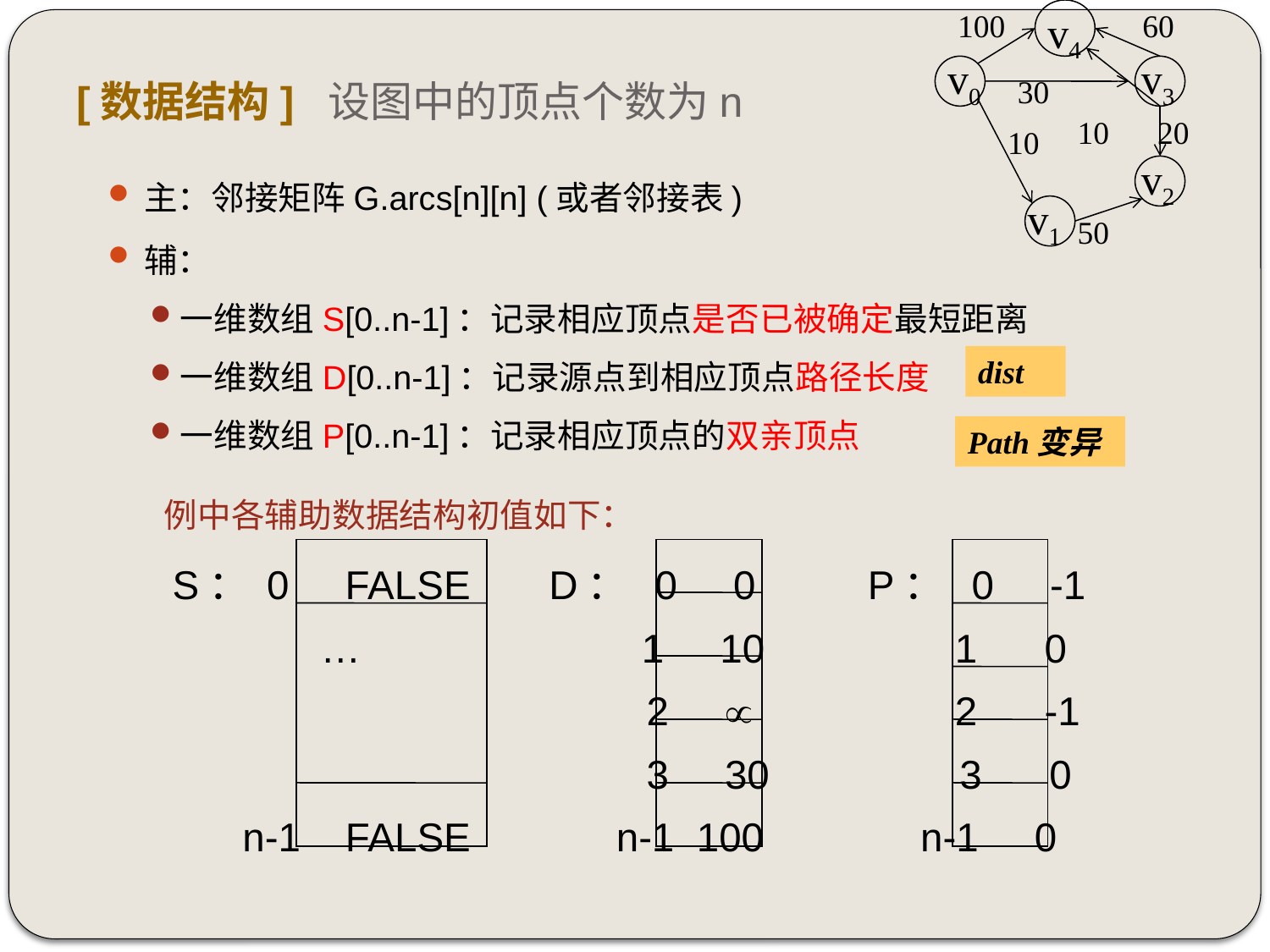

100
v4

60
v0
v3

30
10
20
10
v2

v1

50
# [数据结构]  设图中的顶点个数为n
主：邻接矩阵G.arcs[n][n] (或者邻接表)
辅：
一维数组S[0..n-1]：记录相应顶点是否已被确定最短距离
一维数组D[0..n-1]：记录源点到相应顶点路径长度
一维数组P[0..n-1]：记录相应顶点的双亲顶点
     例中各辅助数据结构初值如下：
     S： 0     FALSE       D：  0     0          P：  0     -1
                   …                         1     10                 1      0
                                                2     ∝                  2      -1
                                                3     30                 3      0
            n-1    FALSE             n-1  100              n-1     0
dist
Path变异